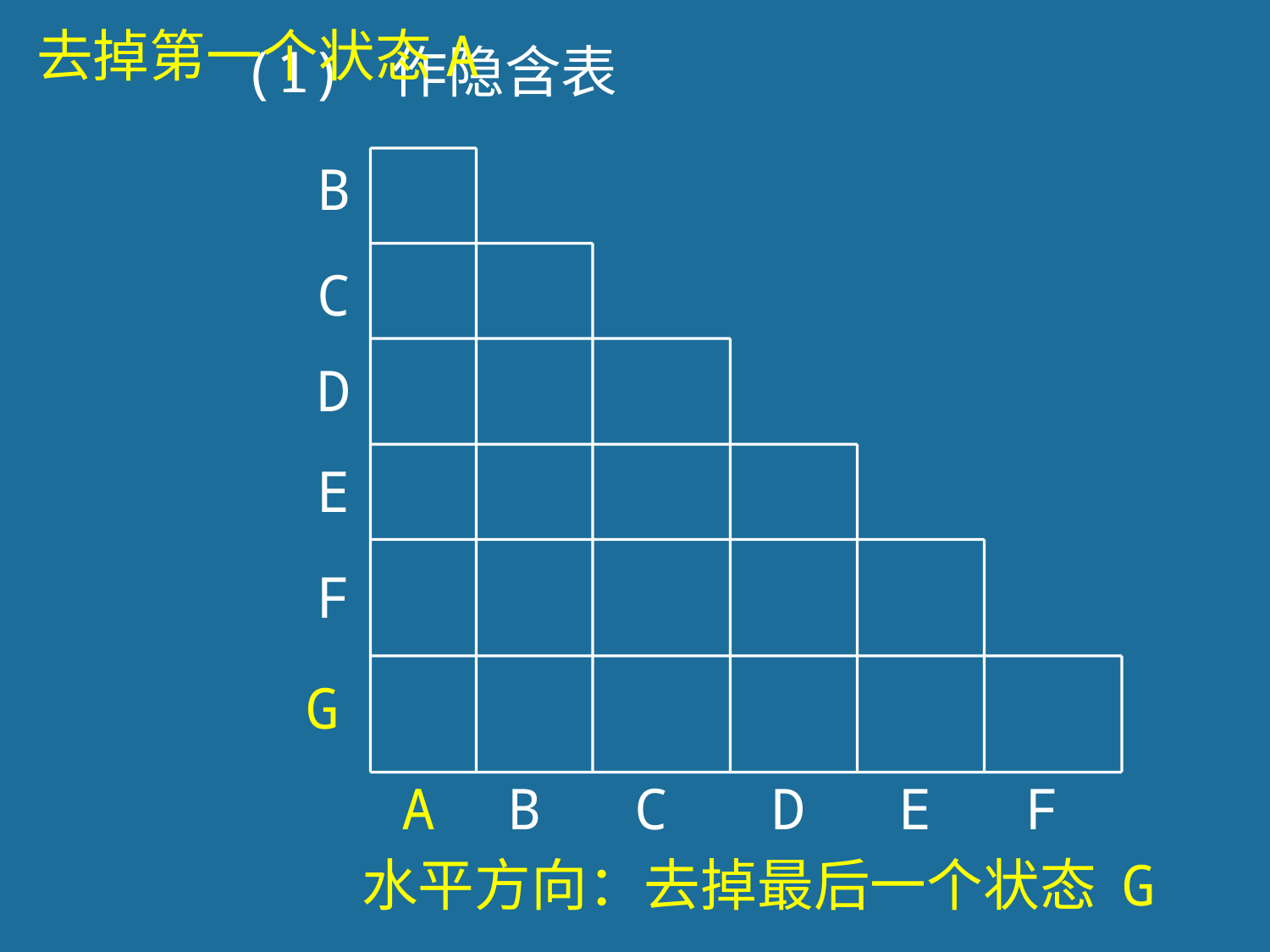

垂直方向：去掉第一个状态A
(1) 作隐含表
B

C

D

E

F

G
A
B
C
D
E
F

水平方向：去掉最后一个状态 G
68